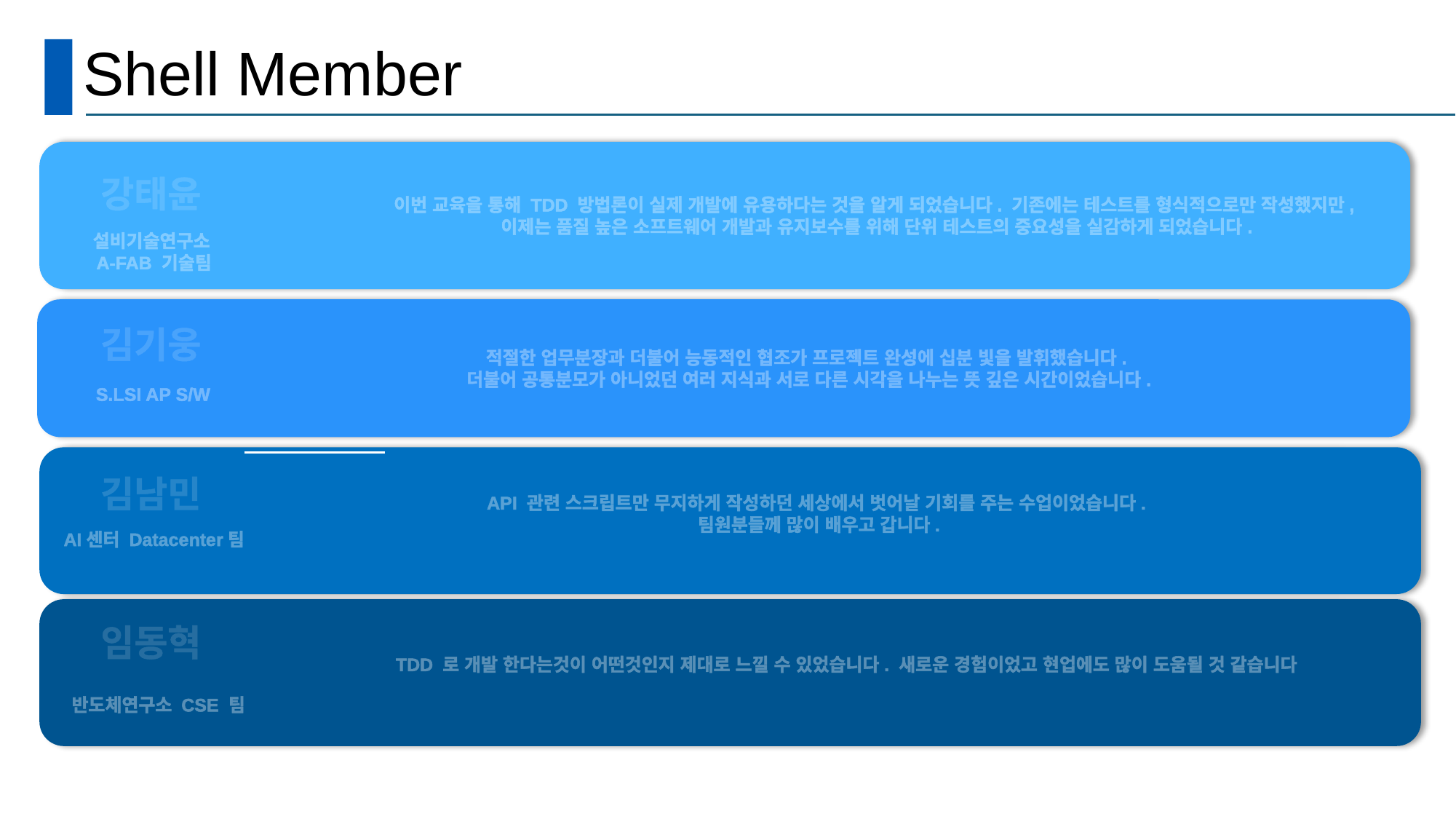

# Shell Member

강태윤
이번 교육을 통해 TDD 방법론이 실제 개발에 유용하다는 것을 알게 되었습니다. 기존에는 테스트를 형식적으로만 작성했지만,
이제는 품질 높은 소프트웨어 개발과 유지보수를 위해 단위 테스트의 중요성을 실감하게 되었습니다.
설비기술연구소
A-FAB 기술팀

김기웅
적절한 업무분장과 더불어 능동적인 협조가 프로젝트 완성에 십분 빛을 발휘했습니다.
더불어 공통분모가 아니었던 여러 지식과 서로 다른 시각을 나누는 뜻 깊은 시간이었습니다.
S.LSI AP S/W

김남민
API 관련 스크립트만 무지하게 작성하던 세상에서 벗어날 기회를 주는 수업이었습니다.
팀원분들께 많이 배우고 갑니다.
AI센터 Datacenter팀

임동혁
TDD 로 개발 한다는것이 어떤것인지 제대로 느낄 수 있었습니다. 새로운 경험이었고 현업에도 많이 도움될 것 같습니다
반도체연구소 CSE 팀